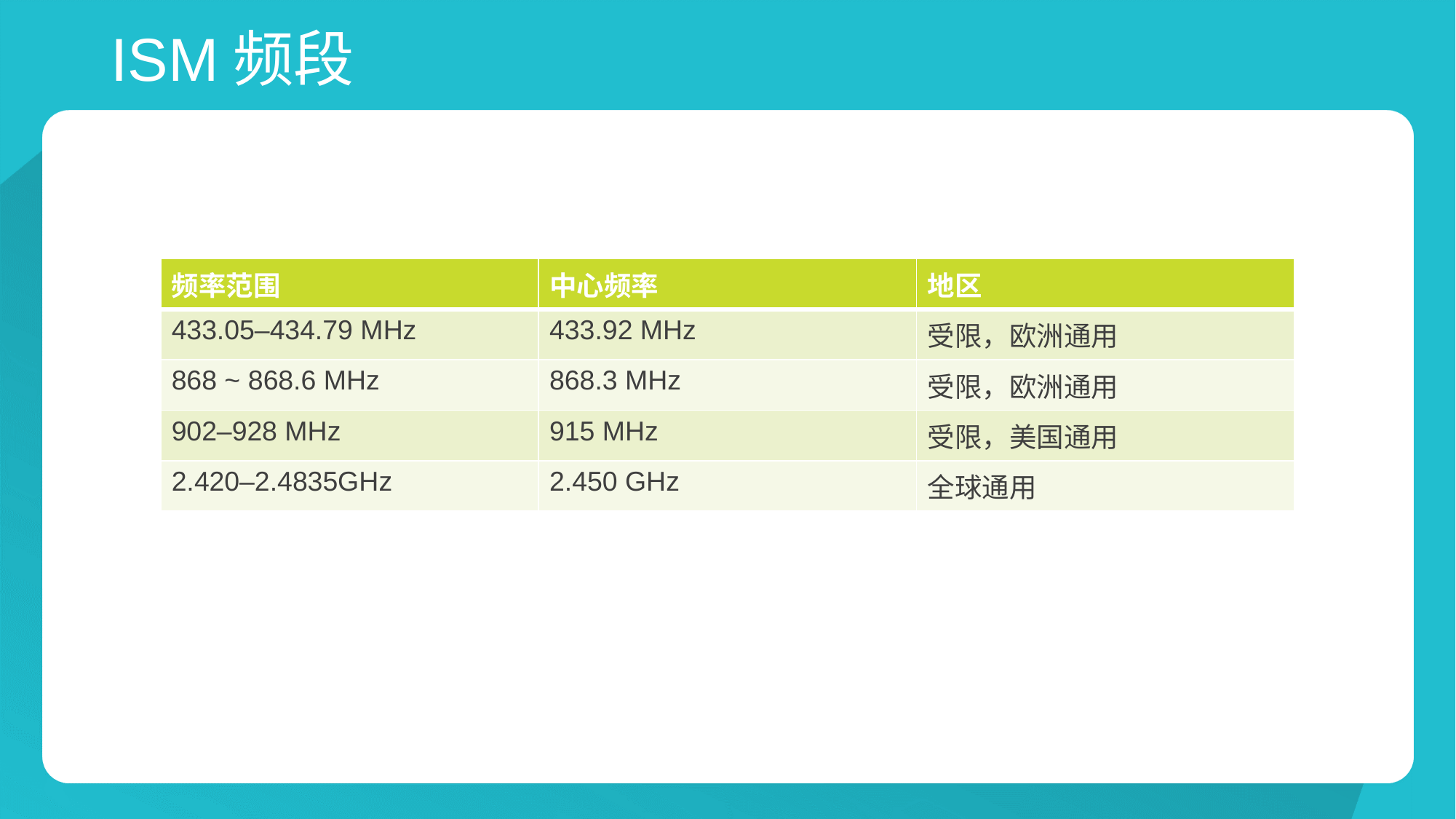

# ISM频段
| 频率范围 | 中心频率 | 地区 |
| --- | --- | --- |
| 433.05–434.79 MHz | 433.92 MHz | 受限，欧洲通用 |
| 868 ~ 868.6 MHz | 868.3 MHz | 受限，欧洲通用 |
| 902–928 MHz | 915 MHz | 受限，美国通用 |
| 2.420–2.4835GHz | 2.450 GHz | 全球通用 |